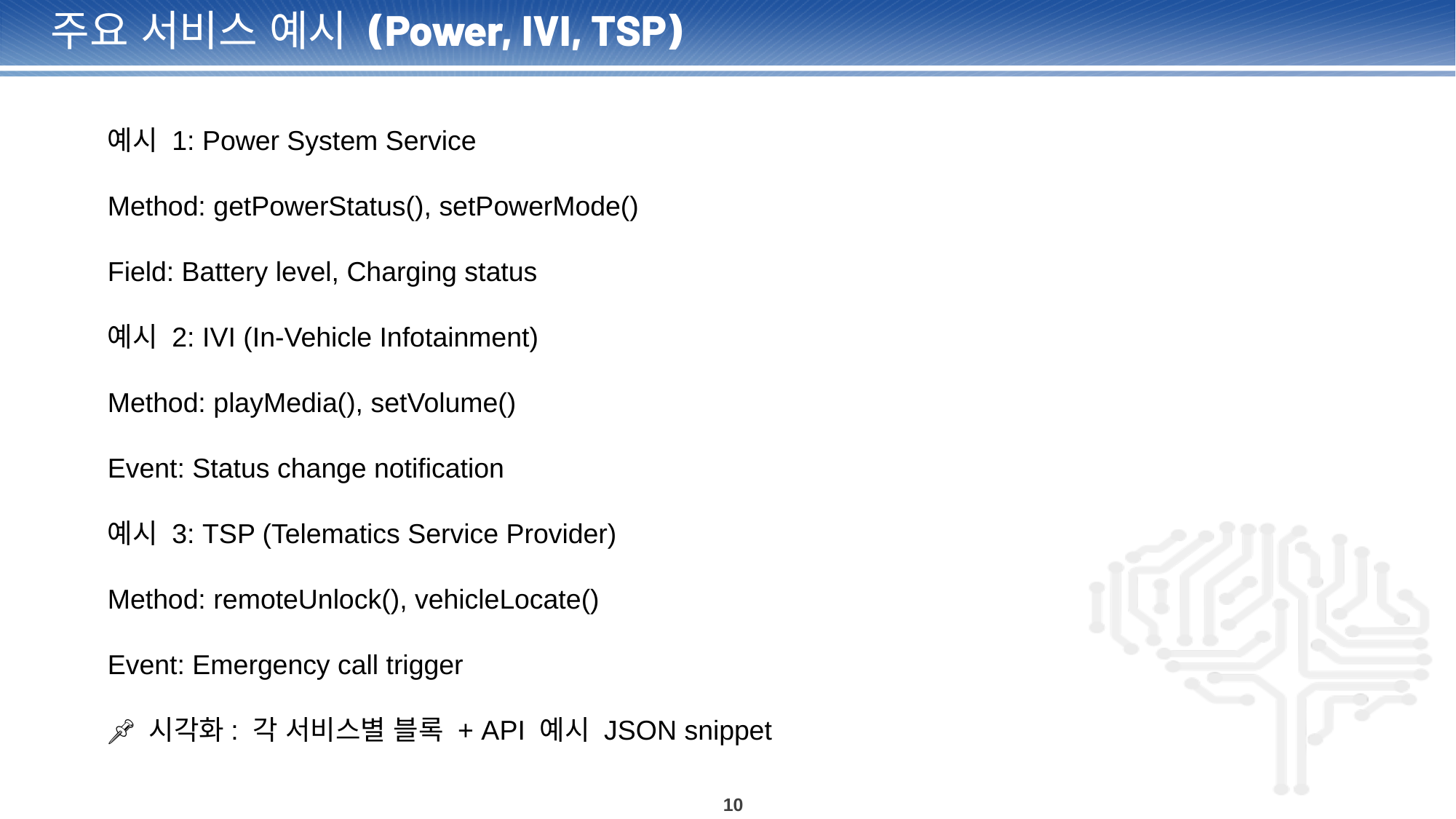

# 주요 서비스 예시 (Power, IVI, TSP)
예시 1: Power System Service

Method: getPowerStatus(), setPowerMode()

Field: Battery level, Charging status

예시 2: IVI (In-Vehicle Infotainment)

Method: playMedia(), setVolume()

Event: Status change notification

예시 3: TSP (Telematics Service Provider)

Method: remoteUnlock(), vehicleLocate()

Event: Emergency call trigger

📌 시각화: 각 서비스별 블록 + API 예시 JSON snippet